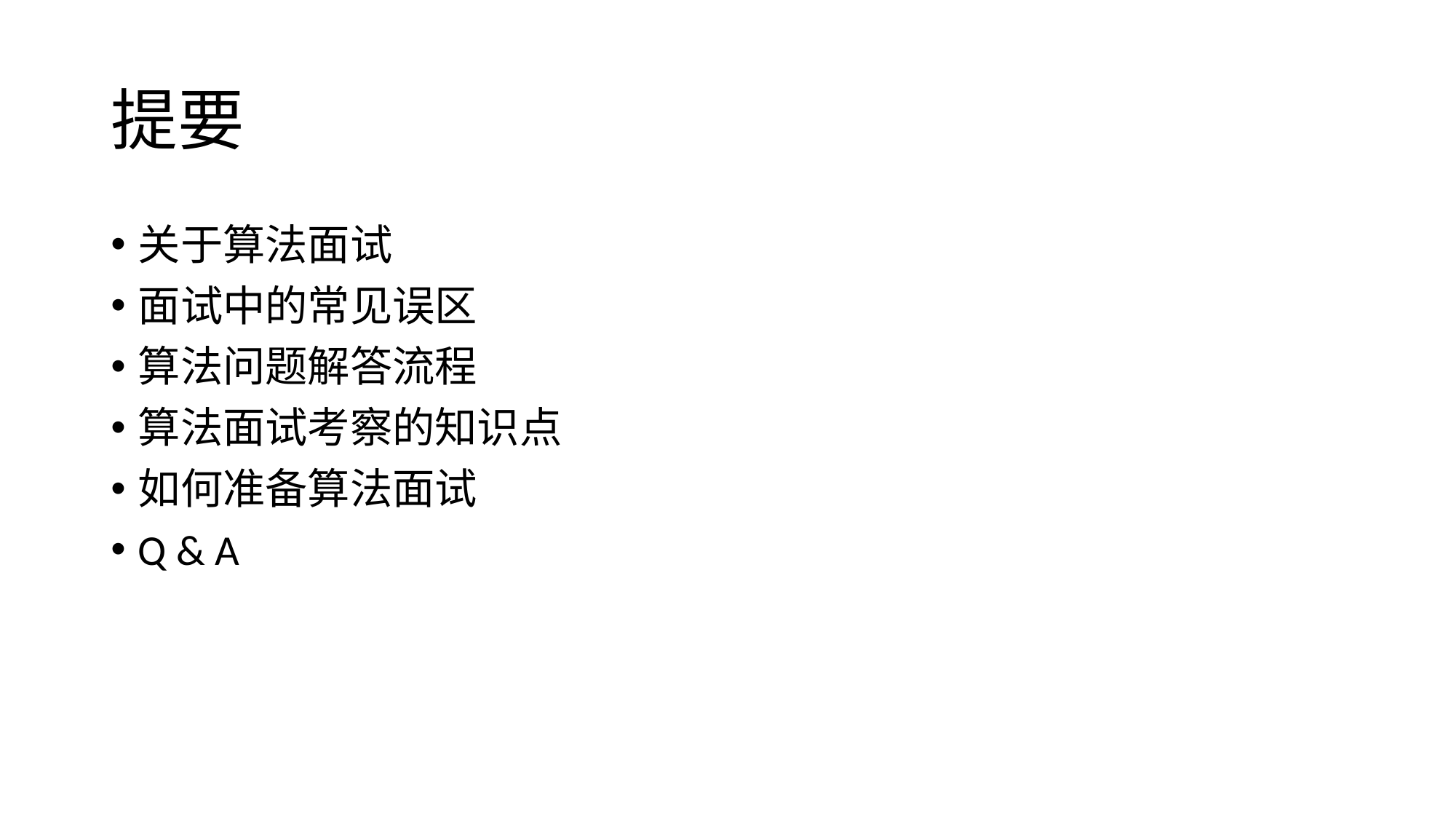

# 提要
关于算法面试
面试中的常见误区
算法问题解答流程
算法面试考察的知识点
如何准备算法面试
Q & A